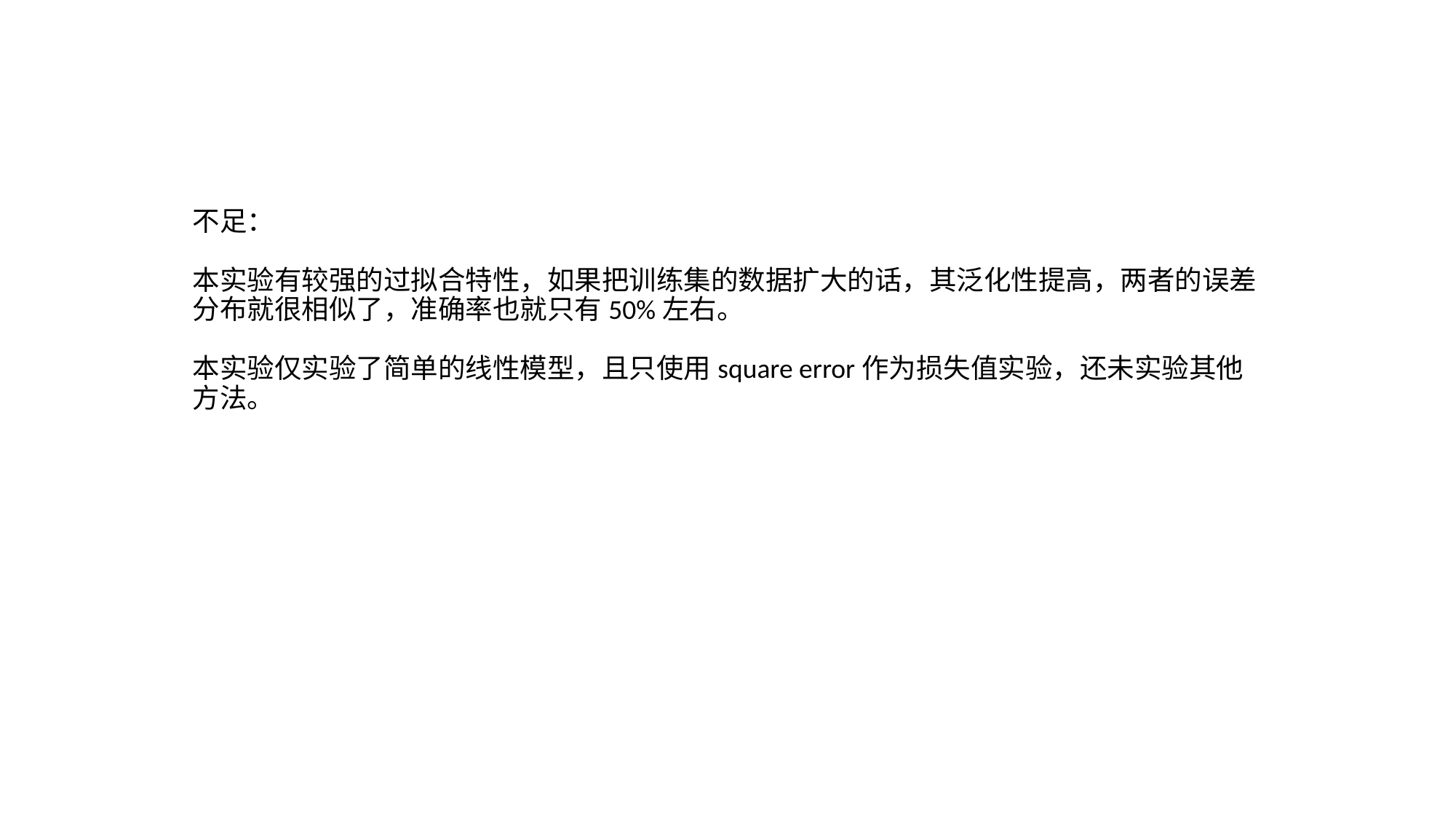

# 不足： 本实验有较强的过拟合特性，如果把训练集的数据扩大的话，其泛化性提高，两者的误差分布就很相似了，准确率也就只有50%左右。 本实验仅实验了简单的线性模型，且只使用square error作为损失值实验，还未实验其他方法。